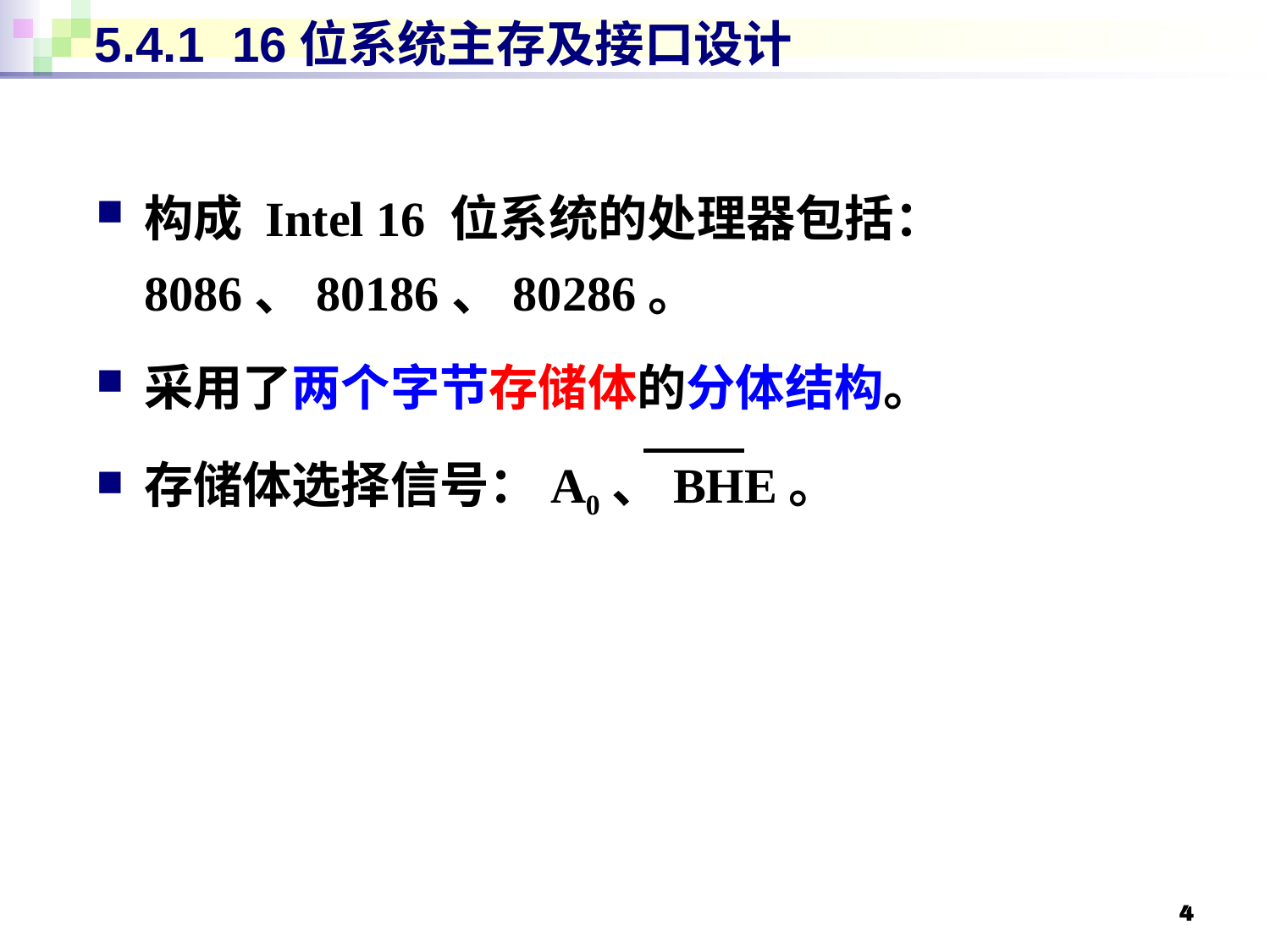

# 5.4.1  16位系统主存及接口设计
构成 Intel 16 位系统的处理器包括：
8086、80186、80286。
采用了两个字节存储体的分体结构。
存储体选择信号：A0、BHE。
4